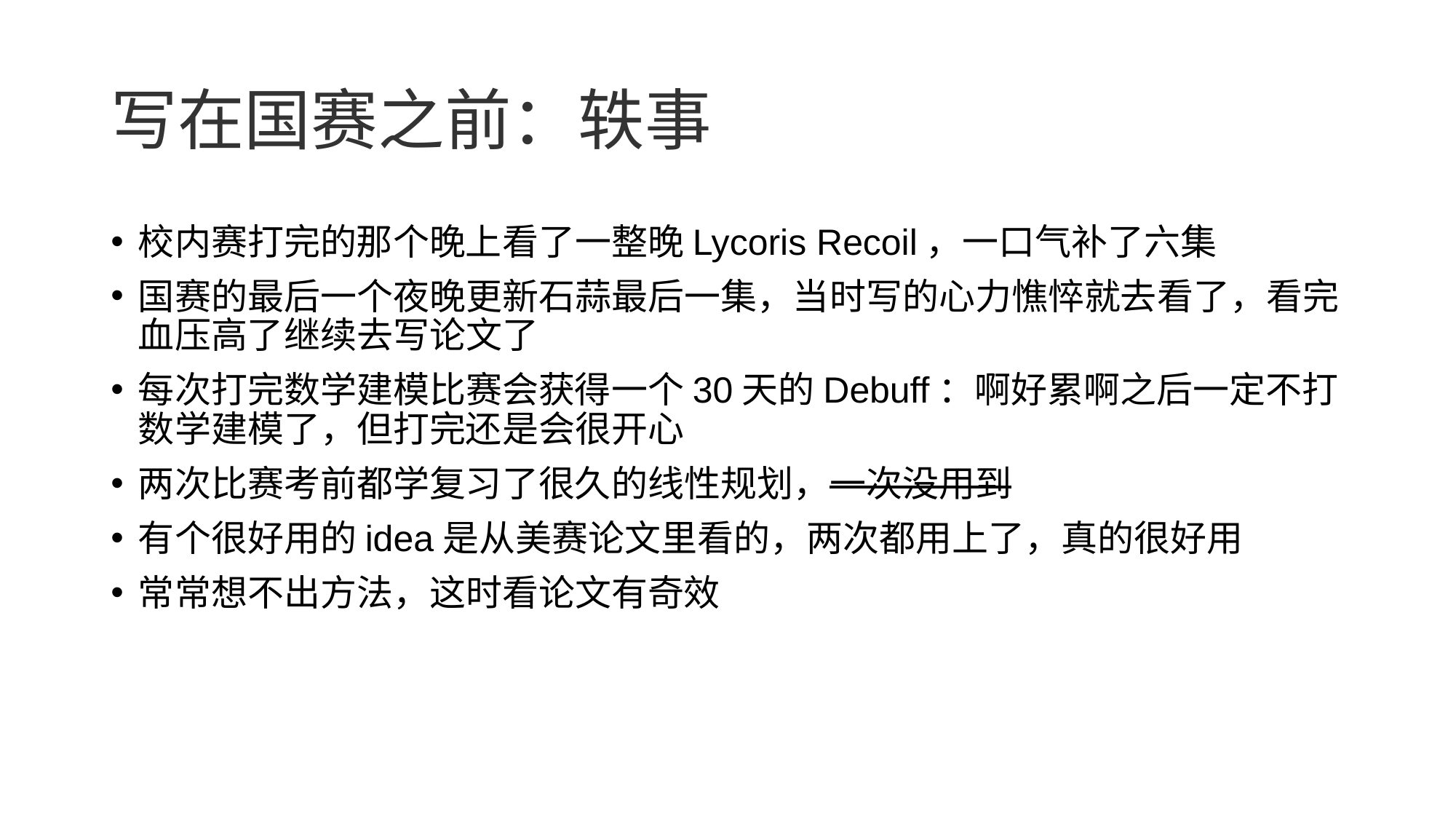

# 写在国赛之前：轶事
校内赛打完的那个晚上看了一整晚Lycoris Recoil，一口气补了六集
国赛的最后一个夜晚更新石蒜最后一集，当时写的心力憔悴就去看了，看完血压高了继续去写论文了
每次打完数学建模比赛会获得一个30天的Debuff：啊好累啊之后一定不打数学建模了，但打完还是会很开心
两次比赛考前都学复习了很久的线性规划，一次没用到
有个很好用的idea是从美赛论文里看的，两次都用上了，真的很好用
常常想不出方法，这时看论文有奇效